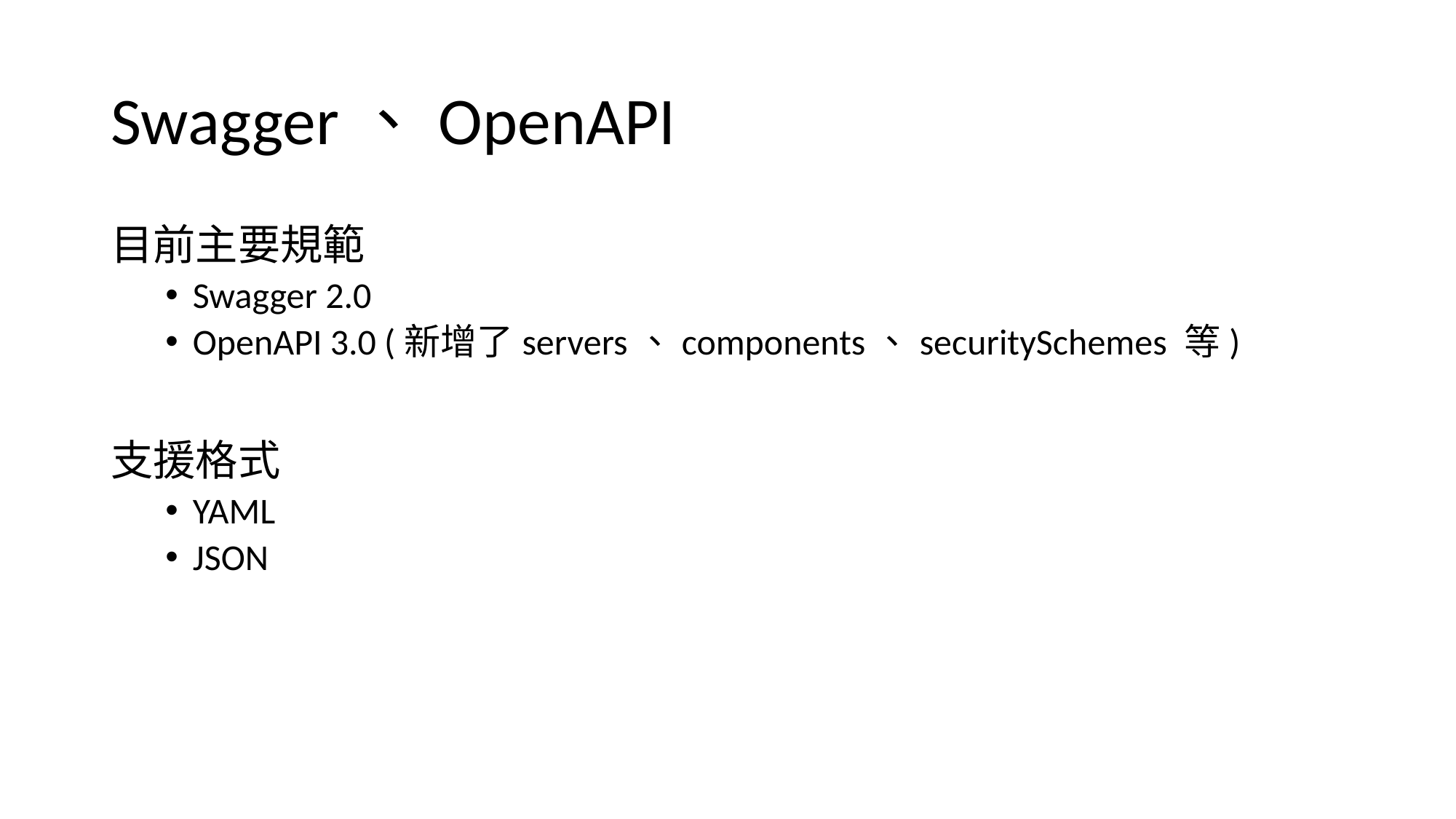

# Swagger、OpenAPI
目前主要規範
Swagger 2.0
OpenAPI 3.0 (新增了servers、components、securitySchemes 等)

支援格式
YAML
JSON